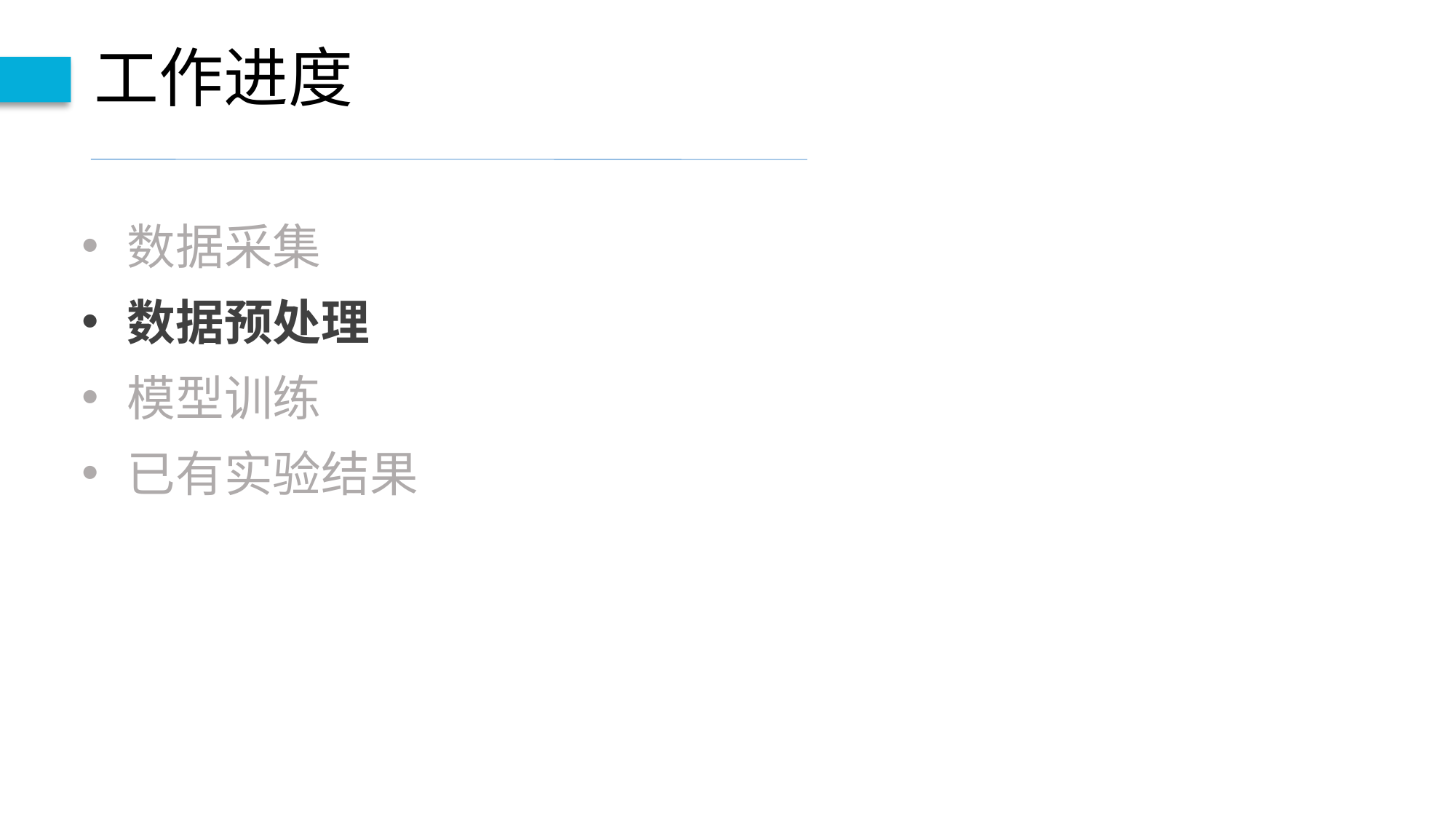

工作进度

数据采集
数据预处理
模型训练
已有实验结果

随着越来越多人进入互联网